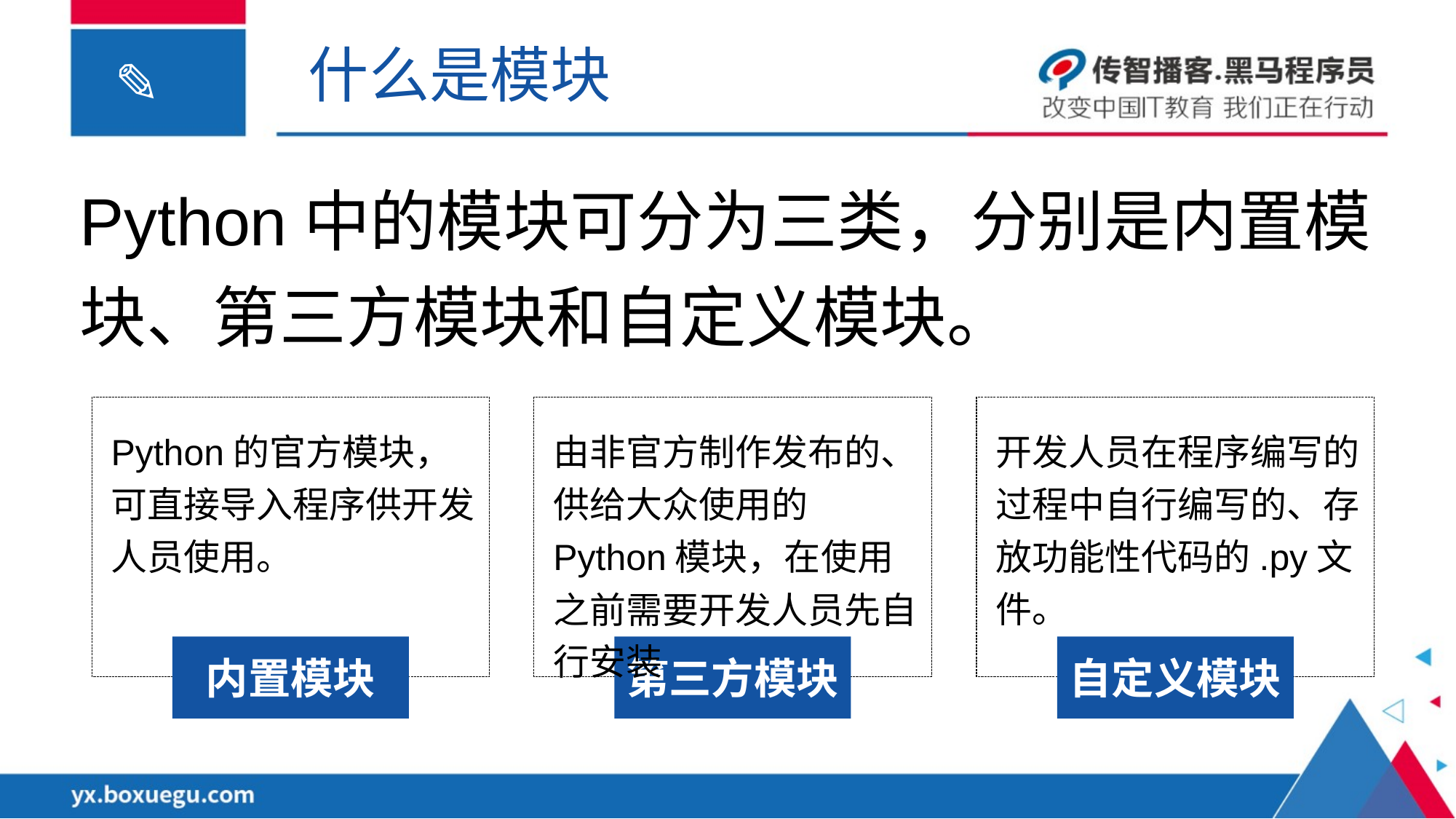

什么是模块
Python中的模块可分为三类，分别是内置模块、第三方模块和自定义模块。

Python的官方模块，可直接导入程序供开发人员使用。
由非官方制作发布的、供给大众使用的Python模块，在使用之前需要开发人员先自行安装
开发人员在程序编写的过程中自行编写的、存放功能性代码的.py文件。
内置模块
第三方模块
自定义模块